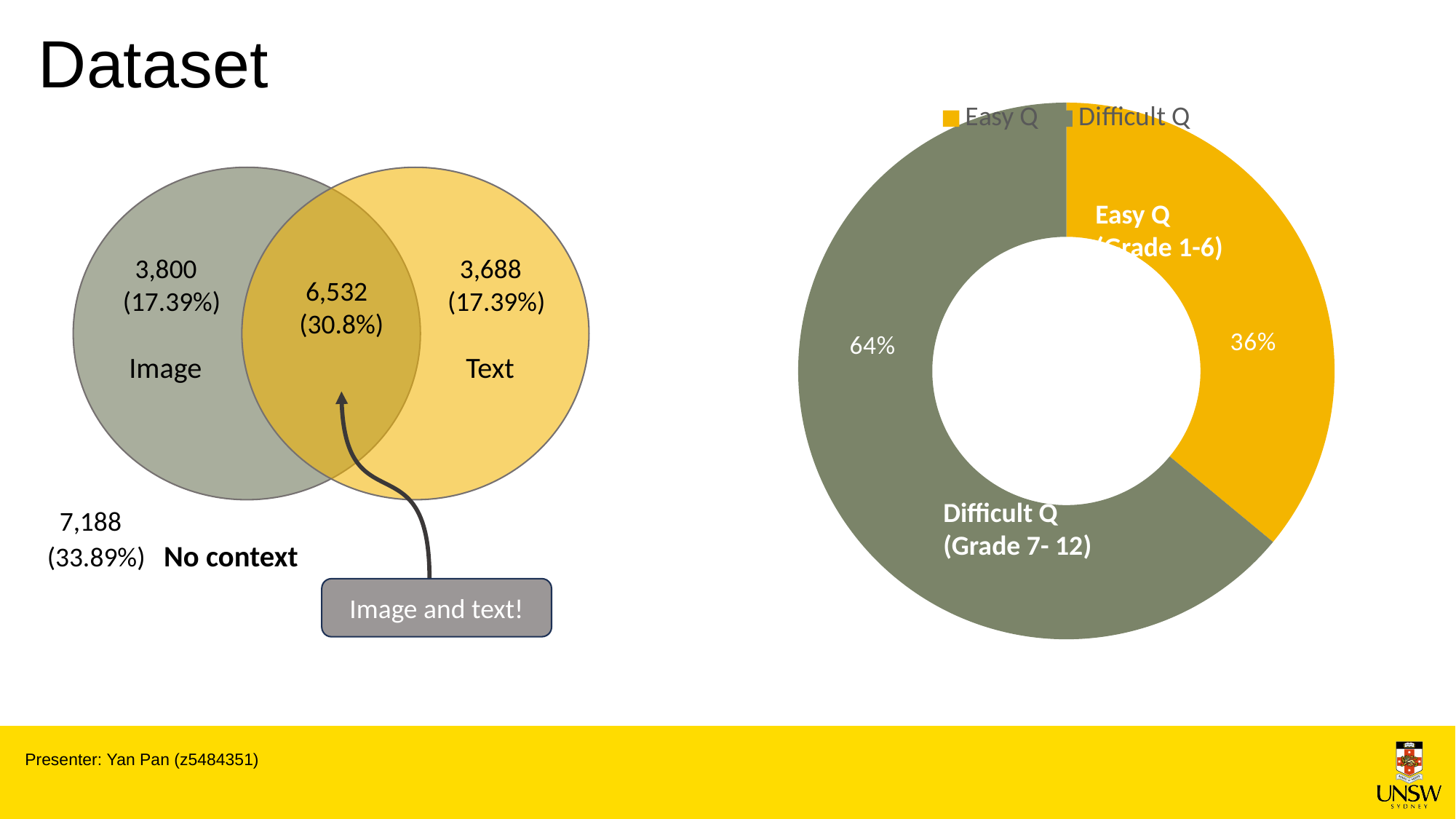

# Dataset

### Chart

| Category | 列1 |
|---|---|
| Easy Q | 0.36 |
| Difficult Q | 0.64 |
Easy Q
(Grade 1-6)
Difficult Q
(Grade 7- 12)

   3,800
 (17.39%)

  Image
  3,688
(17.39%)

   Text
 6,532
(30.8%)
Image and text!
  7,188
(33.89%)   No context
Presenter: Yan Pan (z5484351)
6